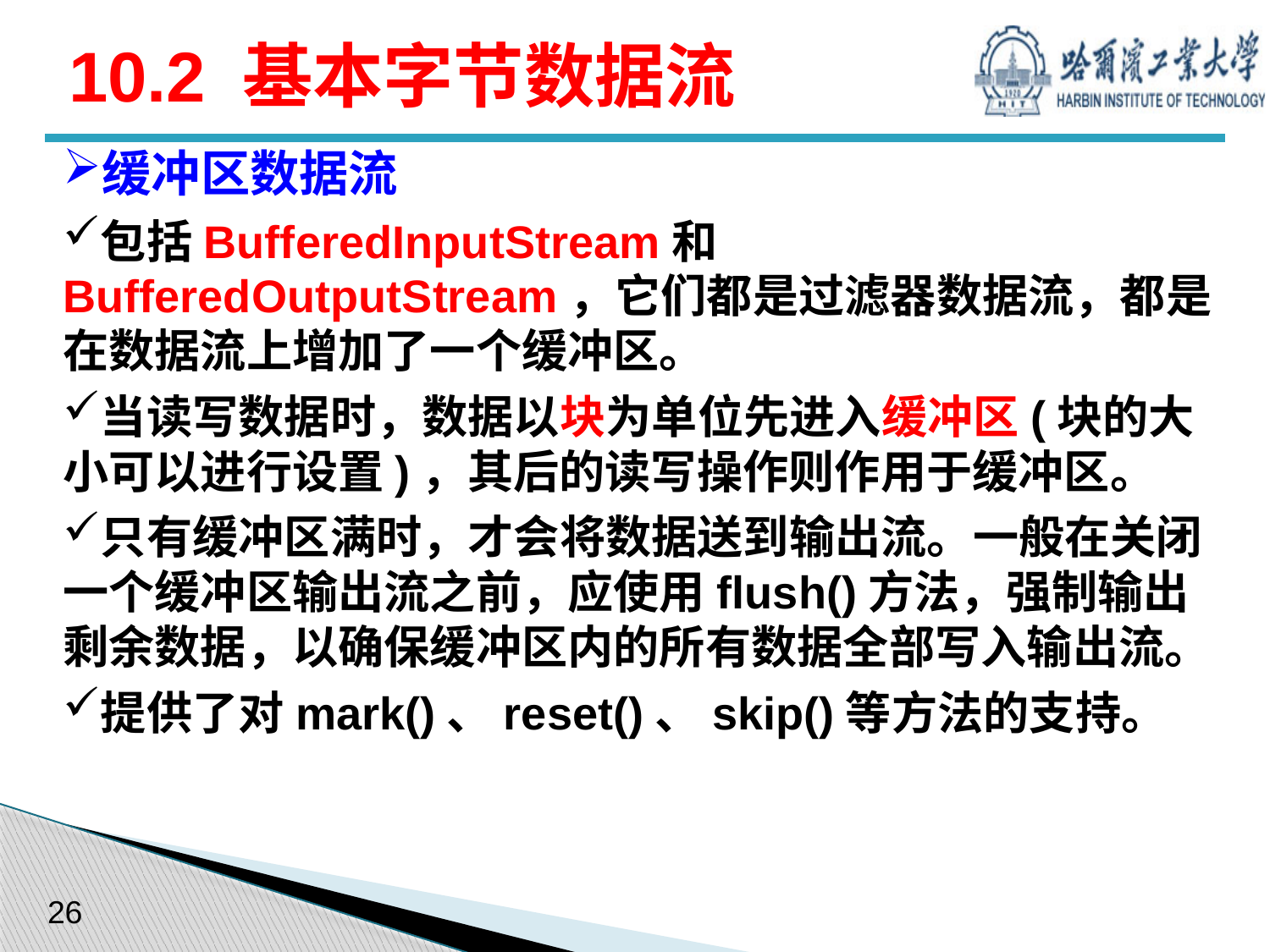

# 10.2 基本字节数据流
缓冲区数据流
包括BufferedInputStream和BufferedOutputStream，它们都是过滤器数据流，都是在数据流上增加了一个缓冲区。
当读写数据时，数据以块为单位先进入缓冲区(块的大小可以进行设置)，其后的读写操作则作用于缓冲区。
只有缓冲区满时，才会将数据送到输出流。一般在关闭一个缓冲区输出流之前，应使用flush()方法，强制输出剩余数据，以确保缓冲区内的所有数据全部写入输出流。
提供了对mark()、reset()、skip()等方法的支持。